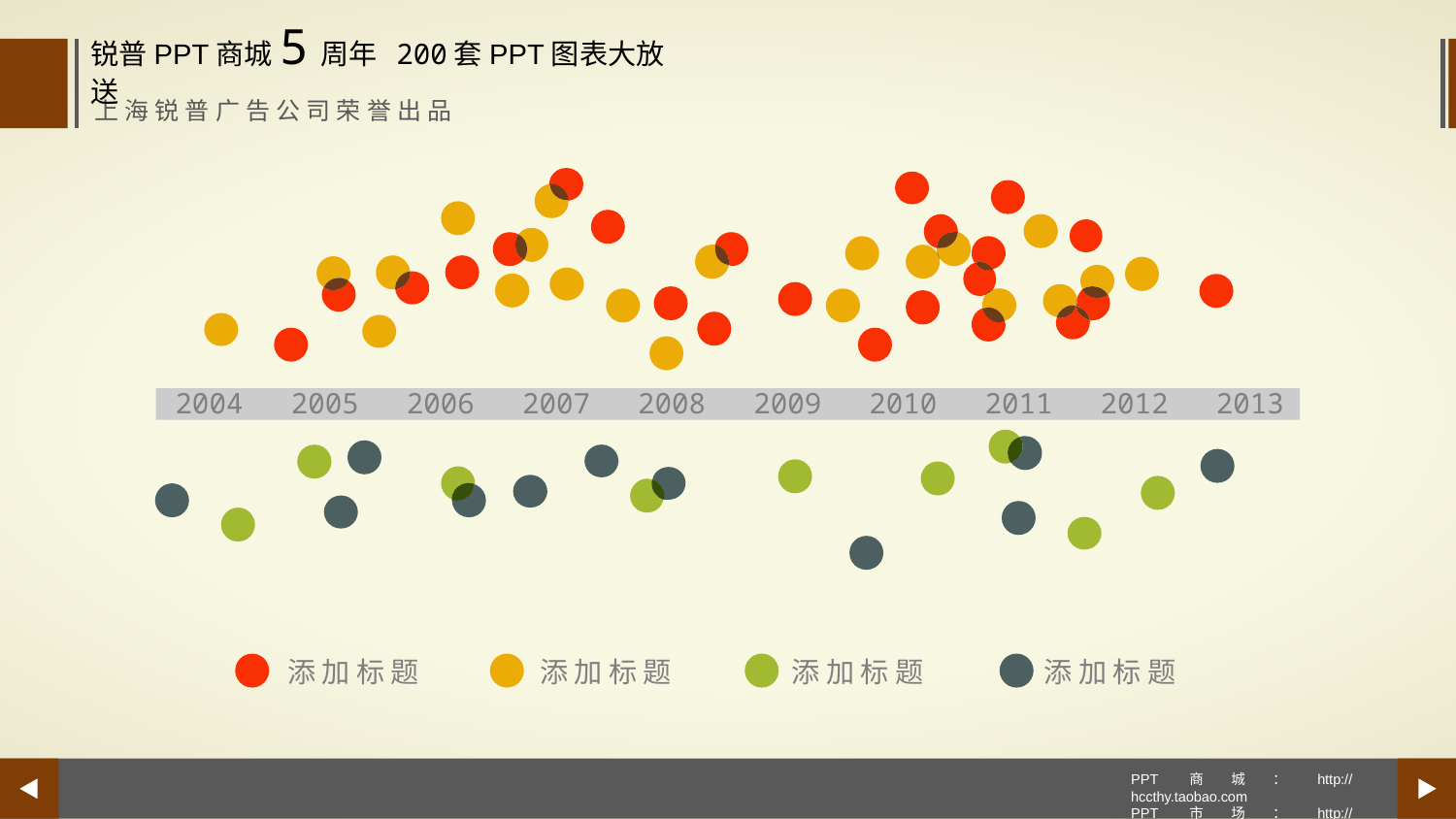

2004
2005
2006
2007
2008
2009
2010
2011
2012
2013

添加标题
添加标题
添加标题
添加标题